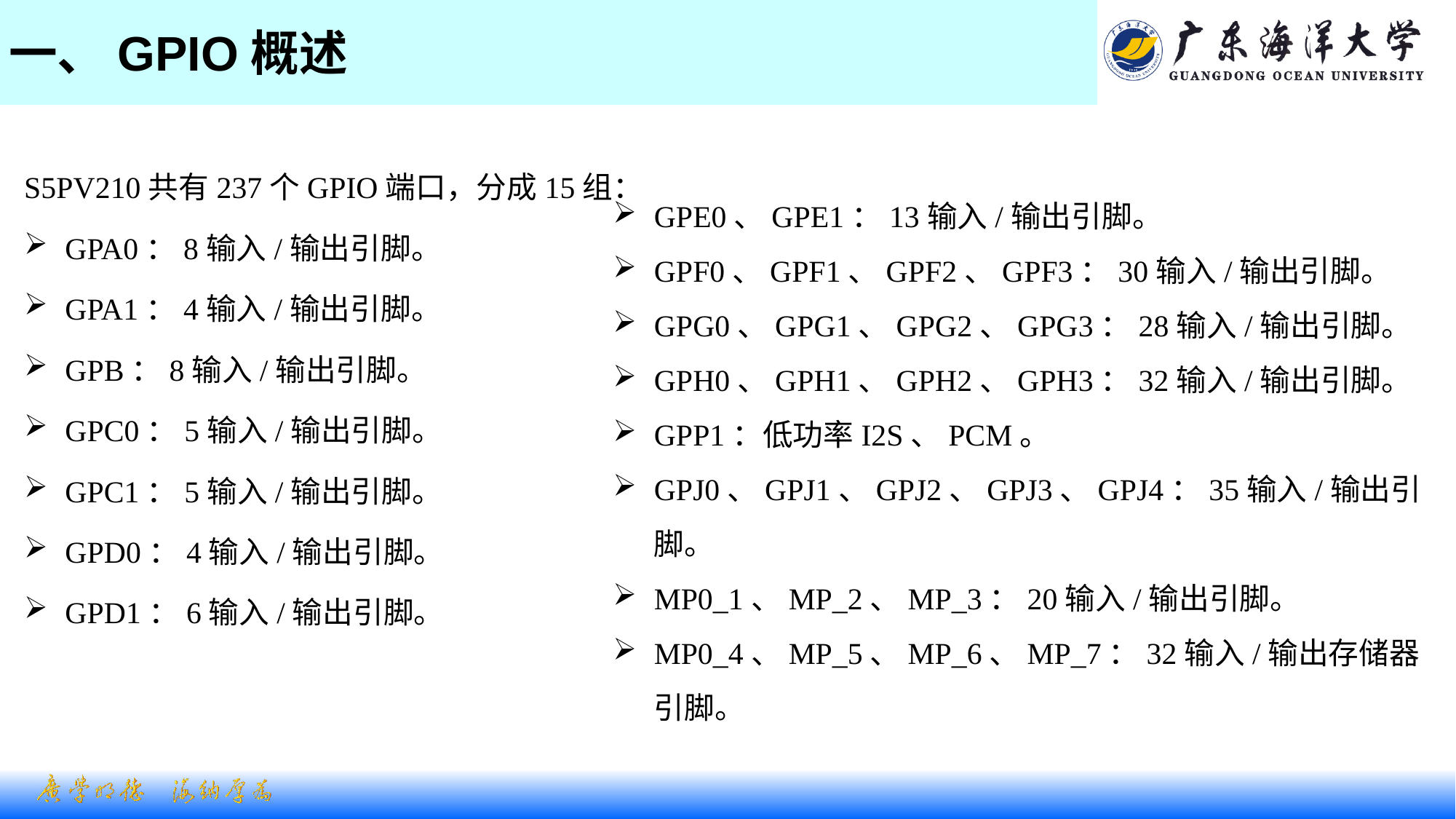

# 一、GPIO概述
S5PV210共有237个GPIO端口，分成15组：
GPA0：8输入/输出引脚。
GPA1：4输入/输出引脚。
GPB：8输入/输出引脚。
GPC0：5输入/输出引脚。
GPC1：5输入/输出引脚。
GPD0：4输入/输出引脚。
GPD1：6输入/输出引脚。

GPE0、GPE1：13输入/输出引脚。
GPF0、GPF1、GPF2、GPF3：30输入/输出引脚。
GPG0、GPG1、GPG2、GPG3：28输入/输出引脚。
GPH0、GPH1、GPH2、GPH3：32输入/输出引脚。
GPP1：低功率I2S、PCM。
GPJ0、GPJ1、GPJ2、GPJ3、GPJ4：35输入/输出引脚。
MP0_1、MP_2、MP_3：20输入/输出引脚。
MP0_4、MP_5、MP_6、MP_7：32输入/输出存储器引脚。